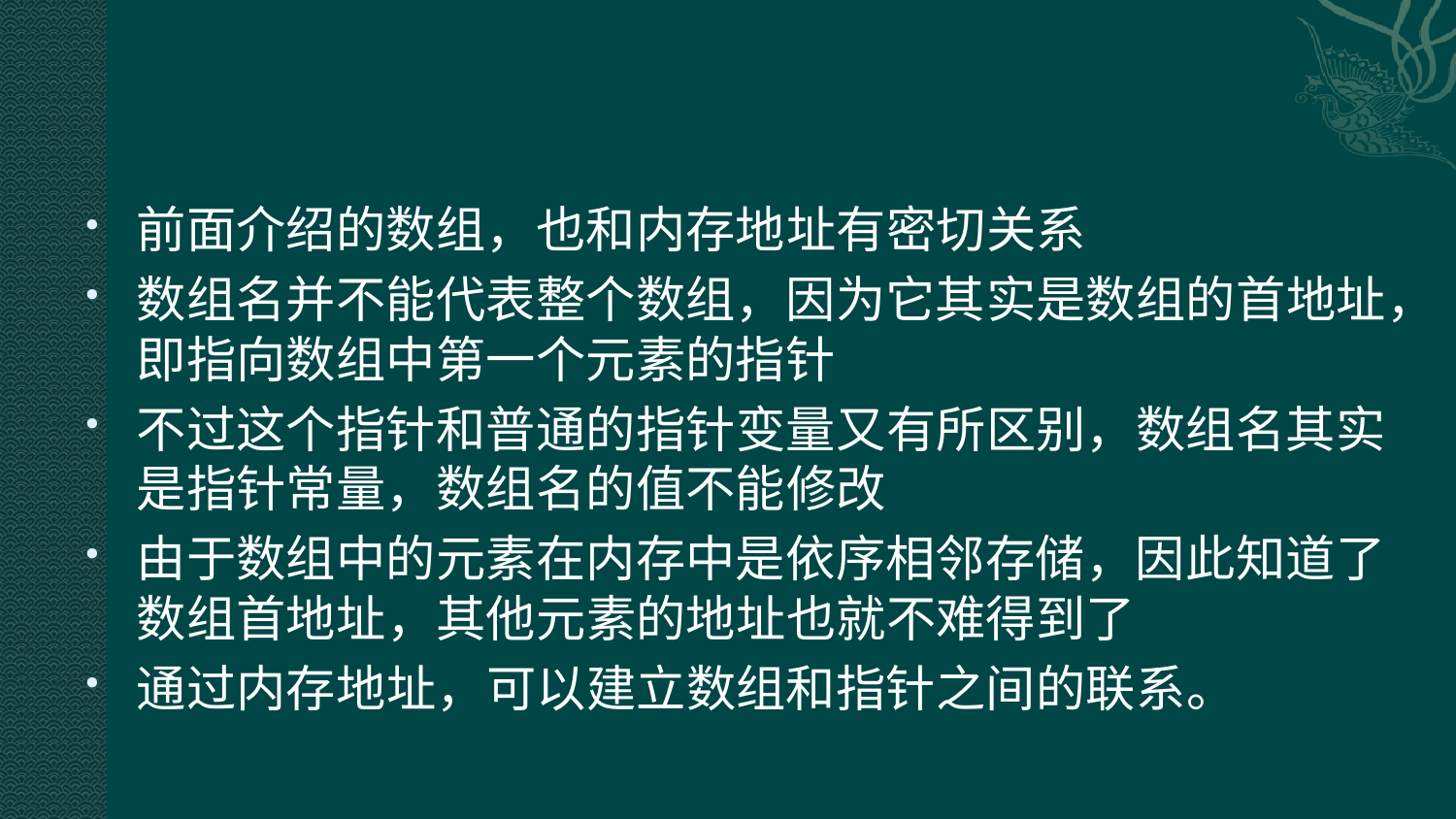

#
前面介绍的数组，也和内存地址有密切关系
数组名并不能代表整个数组，因为它其实是数组的首地址，即指向数组中第一个元素的指针
不过这个指针和普通的指针变量又有所区别，数组名其实是指针常量，数组名的值不能修改
由于数组中的元素在内存中是依序相邻存储，因此知道了数组首地址，其他元素的地址也就不难得到了
通过内存地址，可以建立数组和指针之间的联系。